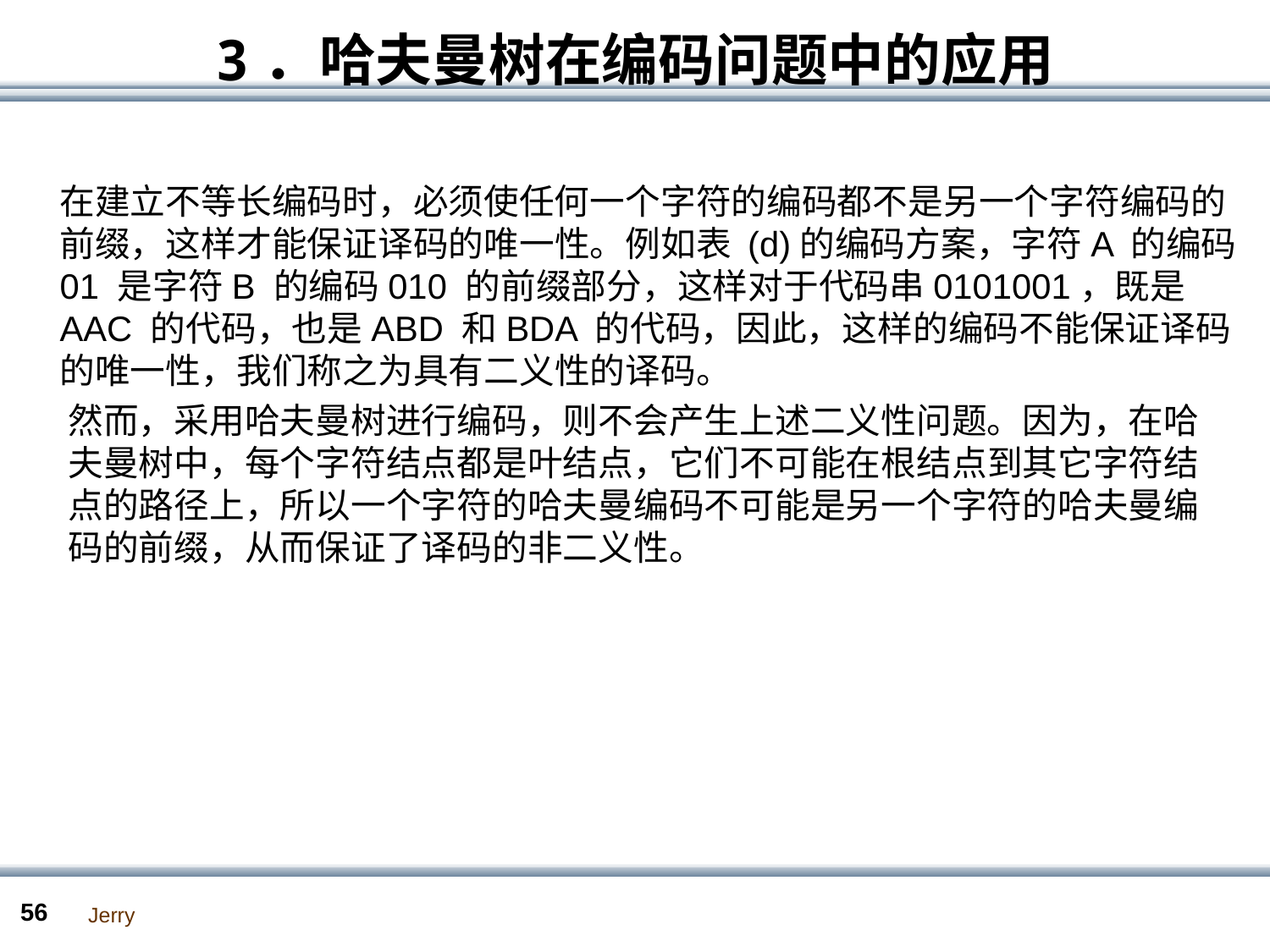

# 3．哈夫曼树在编码问题中的应用
在建立不等长编码时，必须使任何一个字符的编码都不是另一个字符编码的前缀，这样才能保证译码的唯一性。例如表 (d)的编码方案，字符A 的编码01 是字符B 的编码010 的前缀部分，这样对于代码串0101001，既是AAC 的代码，也是ABD 和BDA 的代码，因此，这样的编码不能保证译码的唯一性，我们称之为具有二义性的译码。
然而，采用哈夫曼树进行编码，则不会产生上述二义性问题。因为，在哈夫曼树中，每个字符结点都是叶结点，它们不可能在根结点到其它字符结点的路径上，所以一个字符的哈夫曼编码不可能是另一个字符的哈夫曼编码的前缀，从而保证了译码的非二义性。